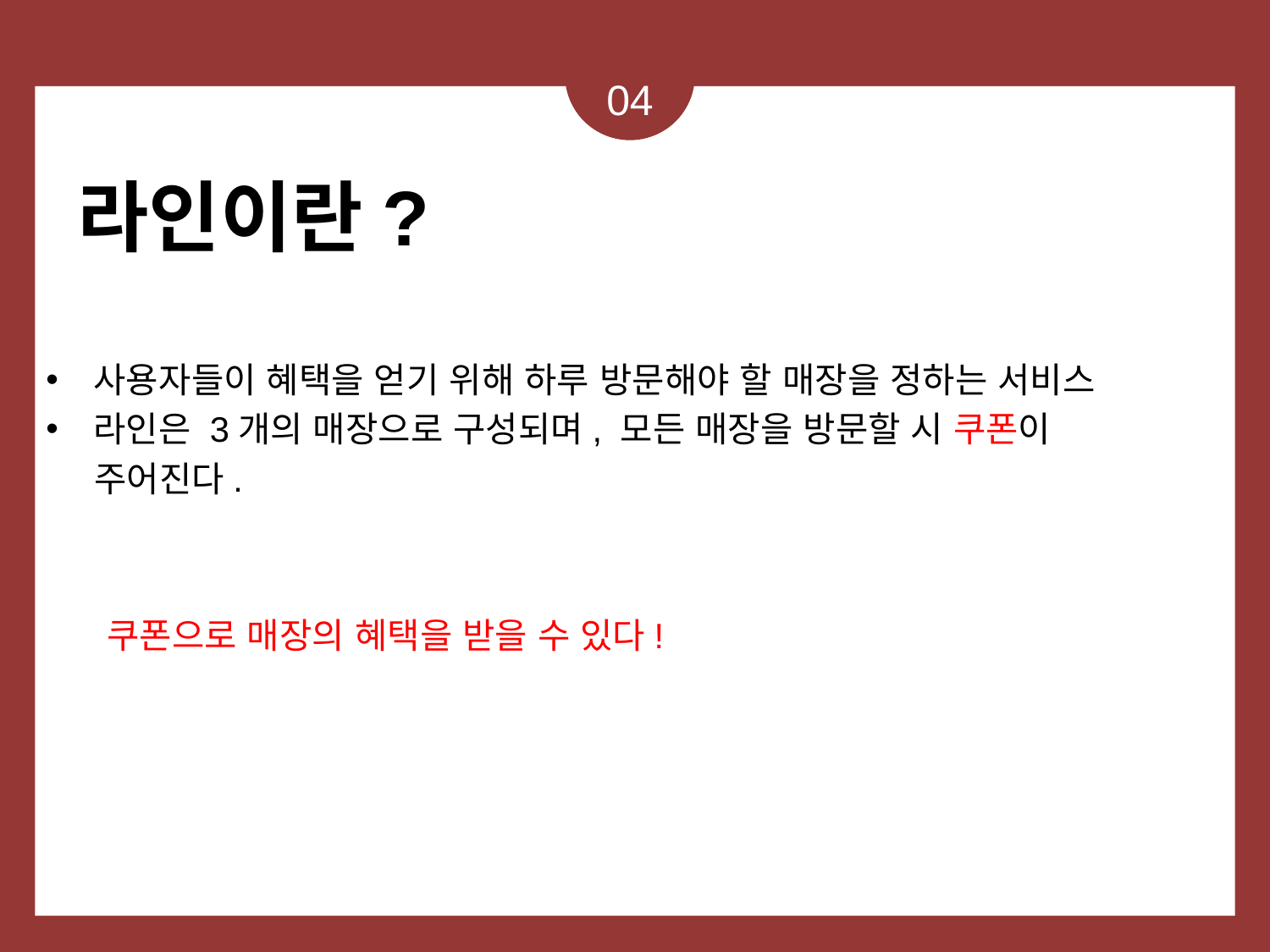

04

라인이란?
사용자들이 혜택을 얻기 위해 하루 방문해야 할 매장을 정하는 서비스
라인은 3개의 매장으로 구성되며, 모든 매장을 방문할 시 쿠폰이
    주어진다.
쿠폰으로 매장의 혜택을 받을 수 있다!